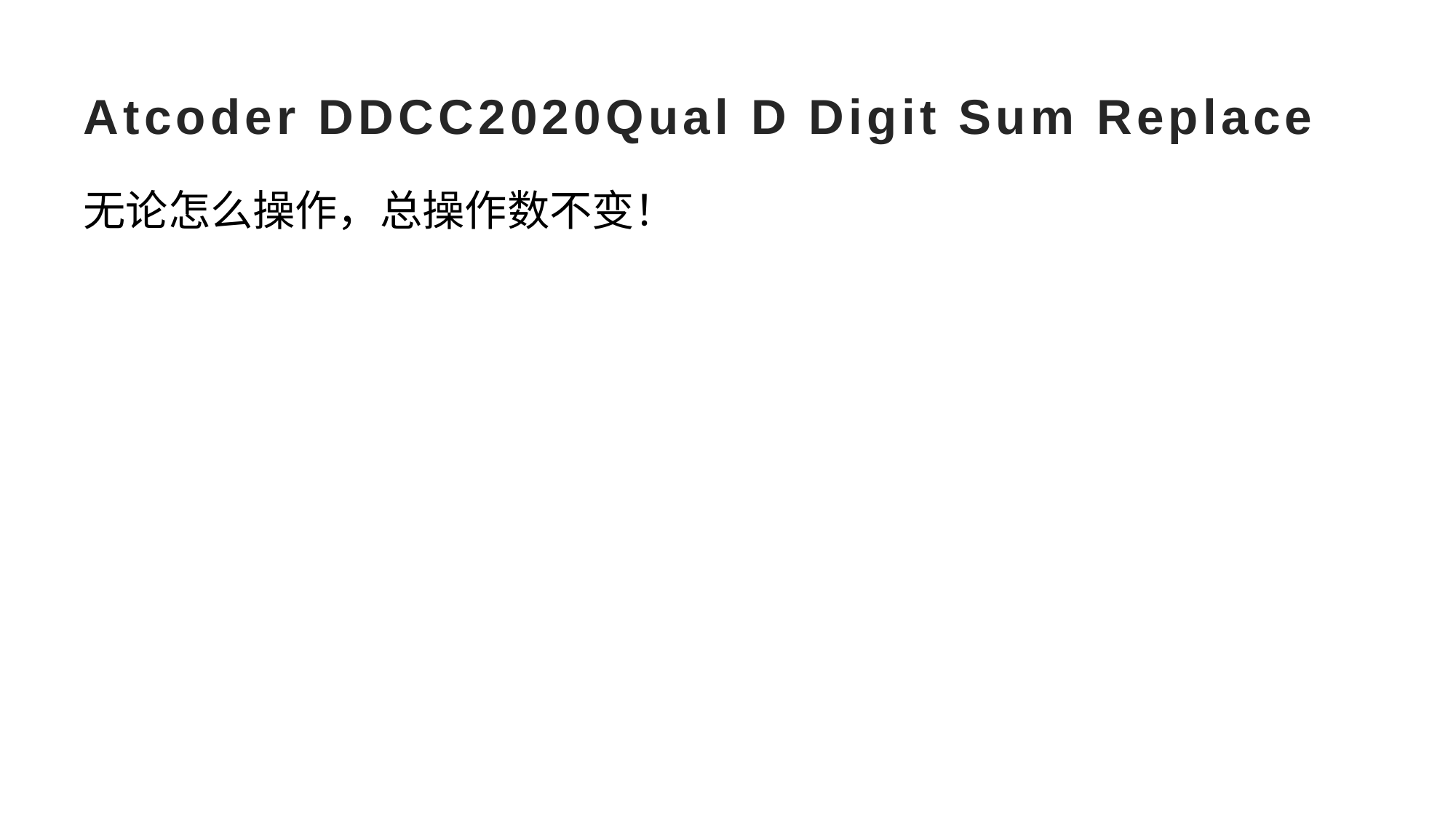

无论怎么操作，总操作数不变！
# Atcoder DDCC2020Qual D Digit Sum Replace